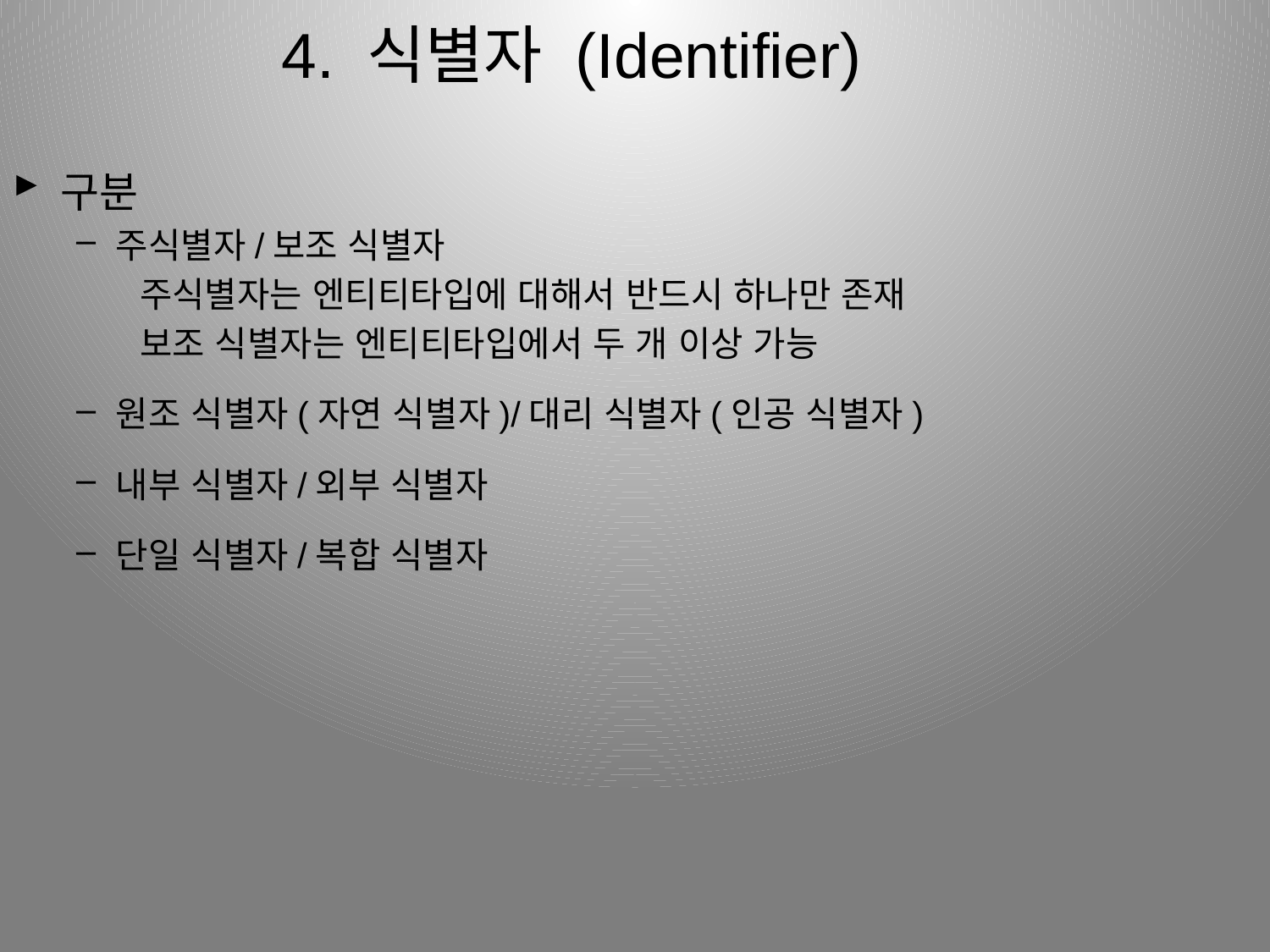

# 4. 식별자 (Identifier)
구분
주식별자/보조 식별자
주식별자는 엔티티타입에 대해서 반드시 하나만 존재
보조 식별자는 엔티티타입에서 두 개 이상 가능
원조 식별자(자연 식별자)/대리 식별자(인공 식별자)
내부 식별자/외부 식별자
단일 식별자/복합 식별자